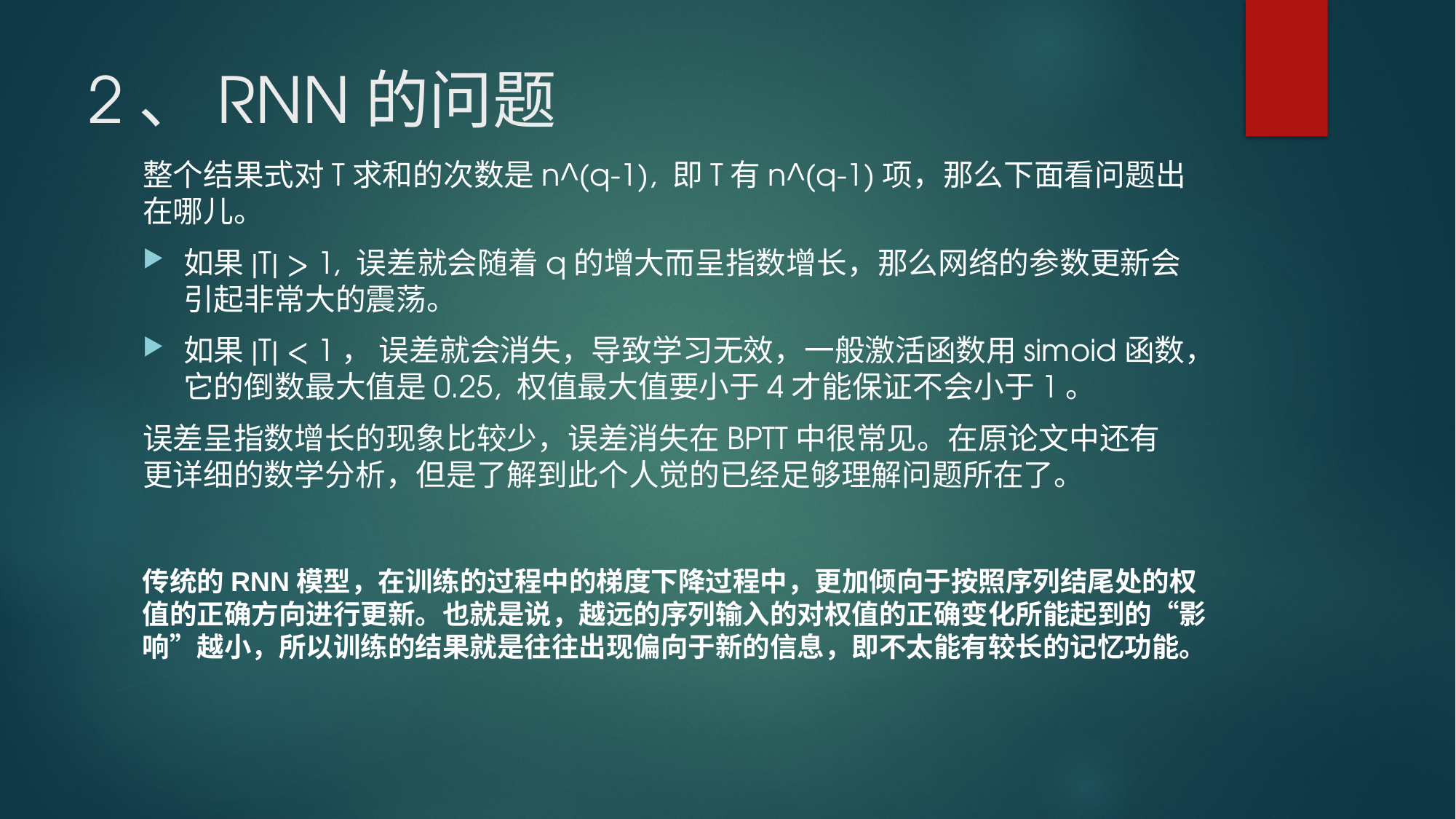

# 2、RNN的问题
整个结果式对T求和的次数是n^(q-1), 即T有n^(q-1)项，那么下面看问题出在哪儿。
如果|T| > 1, 误差就会随着q的增大而呈指数增长，那么网络的参数更新会引起非常大的震荡。
如果|T| < 1， 误差就会消失，导致学习无效，一般激活函数用simoid函数，它的倒数最大值是0.25, 权值最大值要小于4才能保证不会小于1。
误差呈指数增长的现象比较少，误差消失在BPTT中很常见。在原论文中还有更详细的数学分析，但是了解到此个人觉的已经足够理解问题所在了。

传统的RNN模型，在训练的过程中的梯度下降过程中，更加倾向于按照序列结尾处的权值的正确方向进行更新。也就是说，越远的序列输入的对权值的正确变化所能起到的“影响”越小，所以训练的结果就是往往出现偏向于新的信息，即不太能有较长的记忆功能。